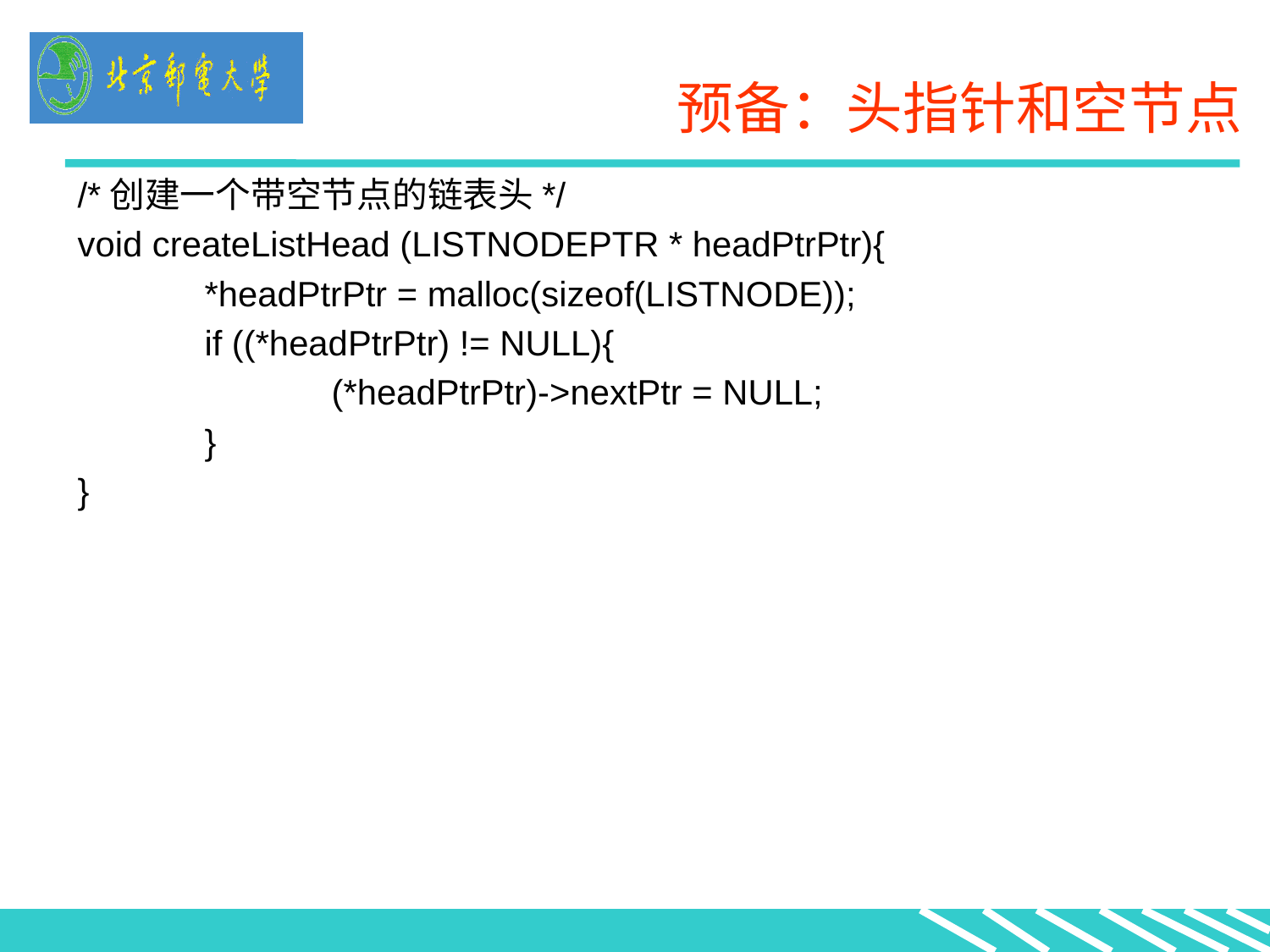

# 预备：头指针和空节点
/*创建一个带空节点的链表头*/
void createListHead (LISTNODEPTR * headPtrPtr){
	*headPtrPtr = malloc(sizeof(LISTNODE));
	if ((*headPtrPtr) != NULL){
		(*headPtrPtr)->nextPtr = NULL;
	}
}